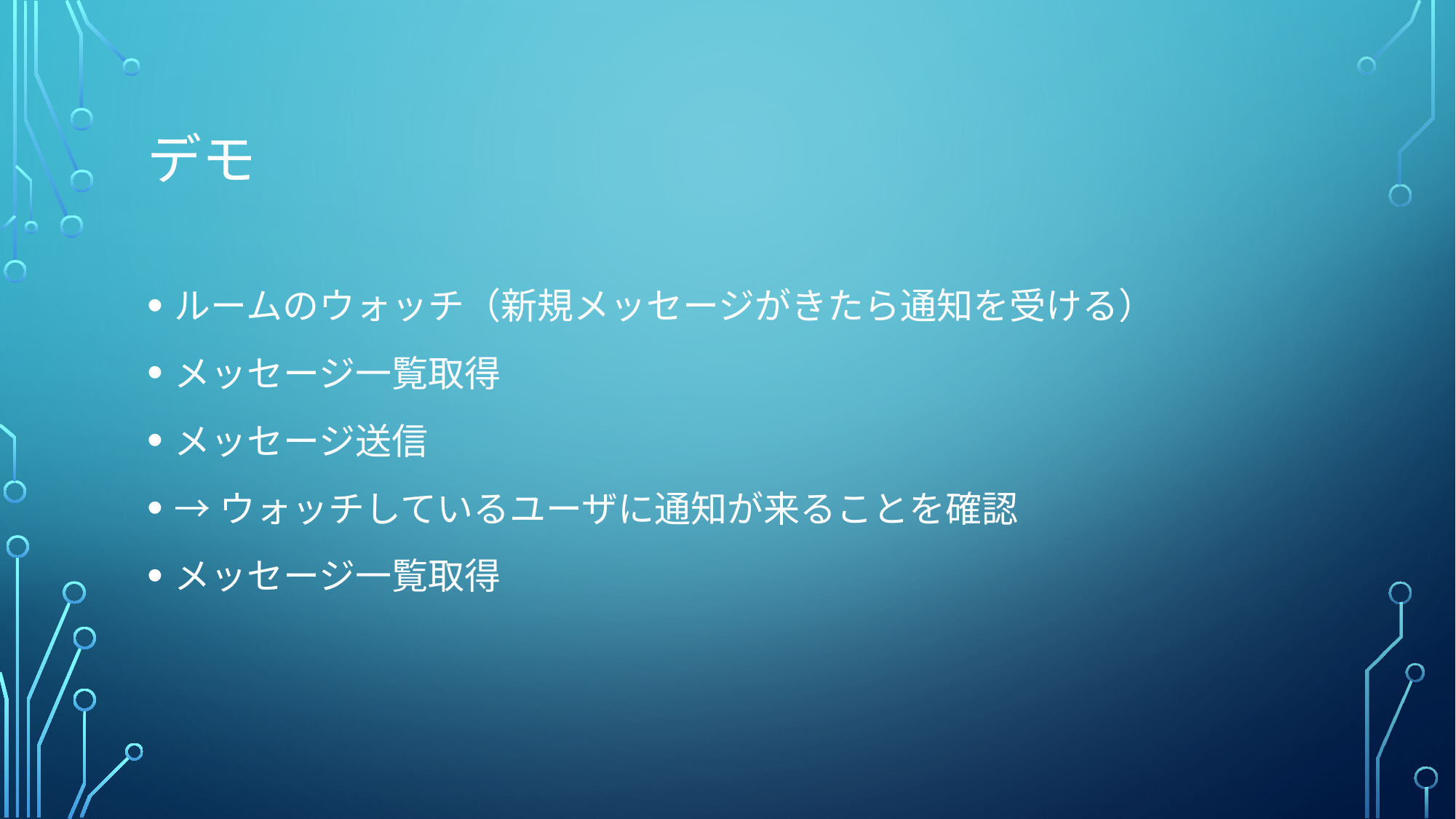

# デモ
ルームのウォッチ（新規メッセージがきたら通知を受ける）
メッセージ一覧取得
メッセージ送信
→ウォッチしているユーザに通知が来ることを確認
メッセージ一覧取得